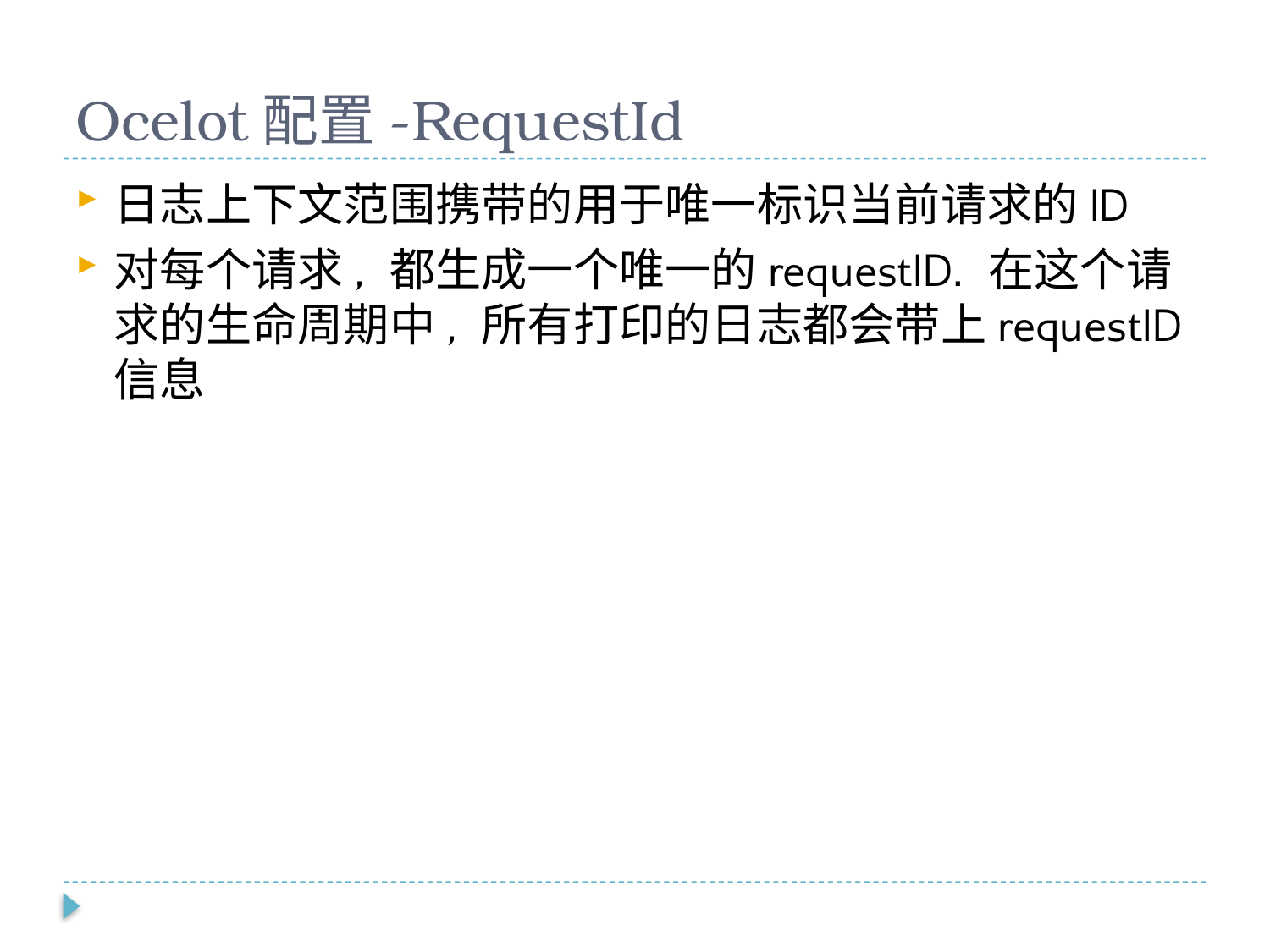

# Ocelot配置-RequestId
日志上下文范围携带的用于唯一标识当前请求的ID
对每个请求, 都生成一个唯一的requestID. 在这个请求的生命周期中, 所有打印的日志都会带上requestID信息